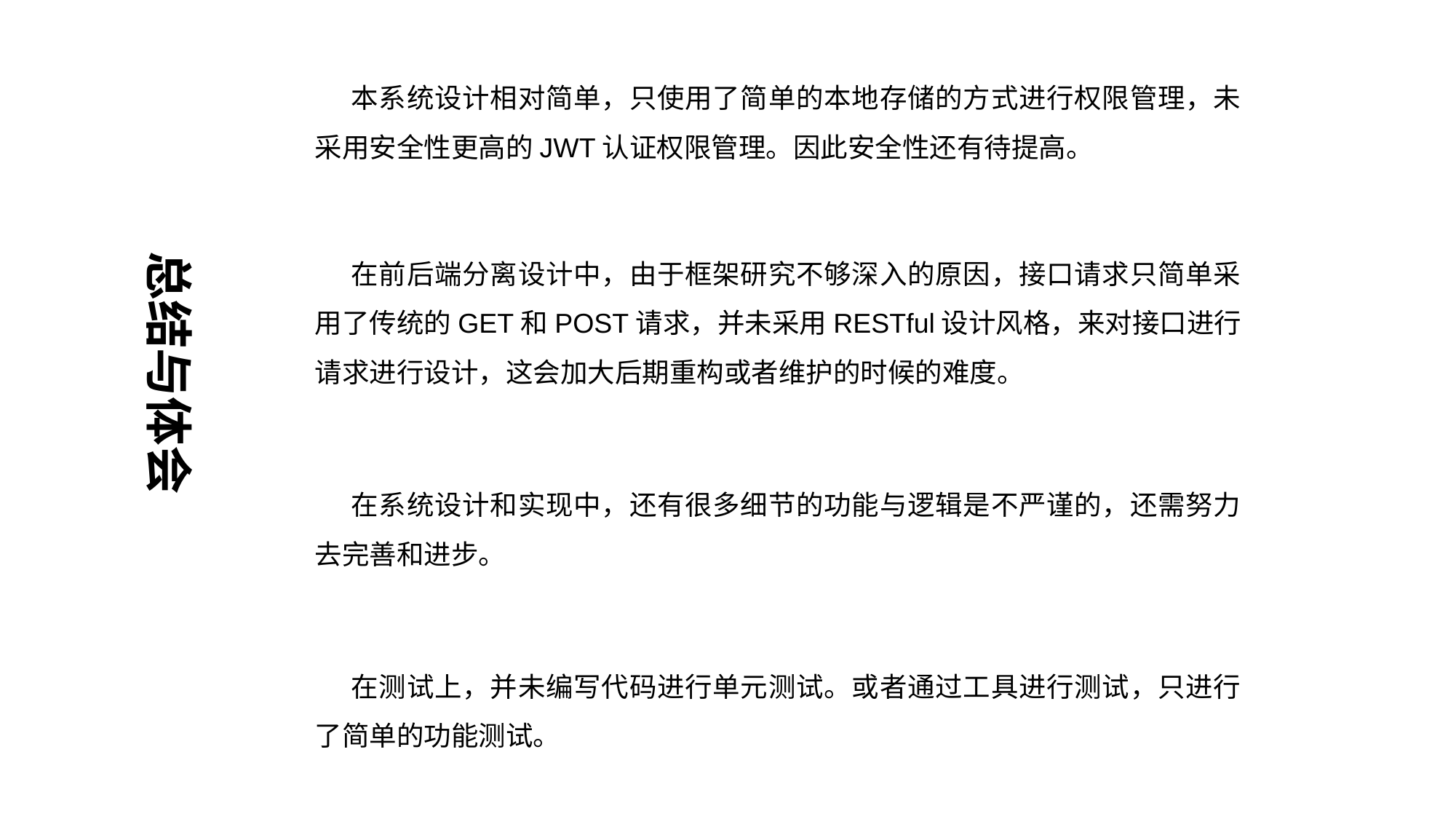

本系统设计相对简单，只使用了简单的本地存储的方式进行权限管理，未采用安全性更高的JWT认证权限管理。因此安全性还有待提高。
在前后端分离设计中，由于框架研究不够深入的原因，接口请求只简单采用了传统的GET和POST请求，并未采用RESTful设计风格，来对接口进行请求进行设计，这会加大后期重构或者维护的时候的难度。
总结与体会
在系统设计和实现中，还有很多细节的功能与逻辑是不严谨的，还需努力去完善和进步。
在测试上，并未编写代码进行单元测试。或者通过工具进行测试，只进行了简单的功能测试。